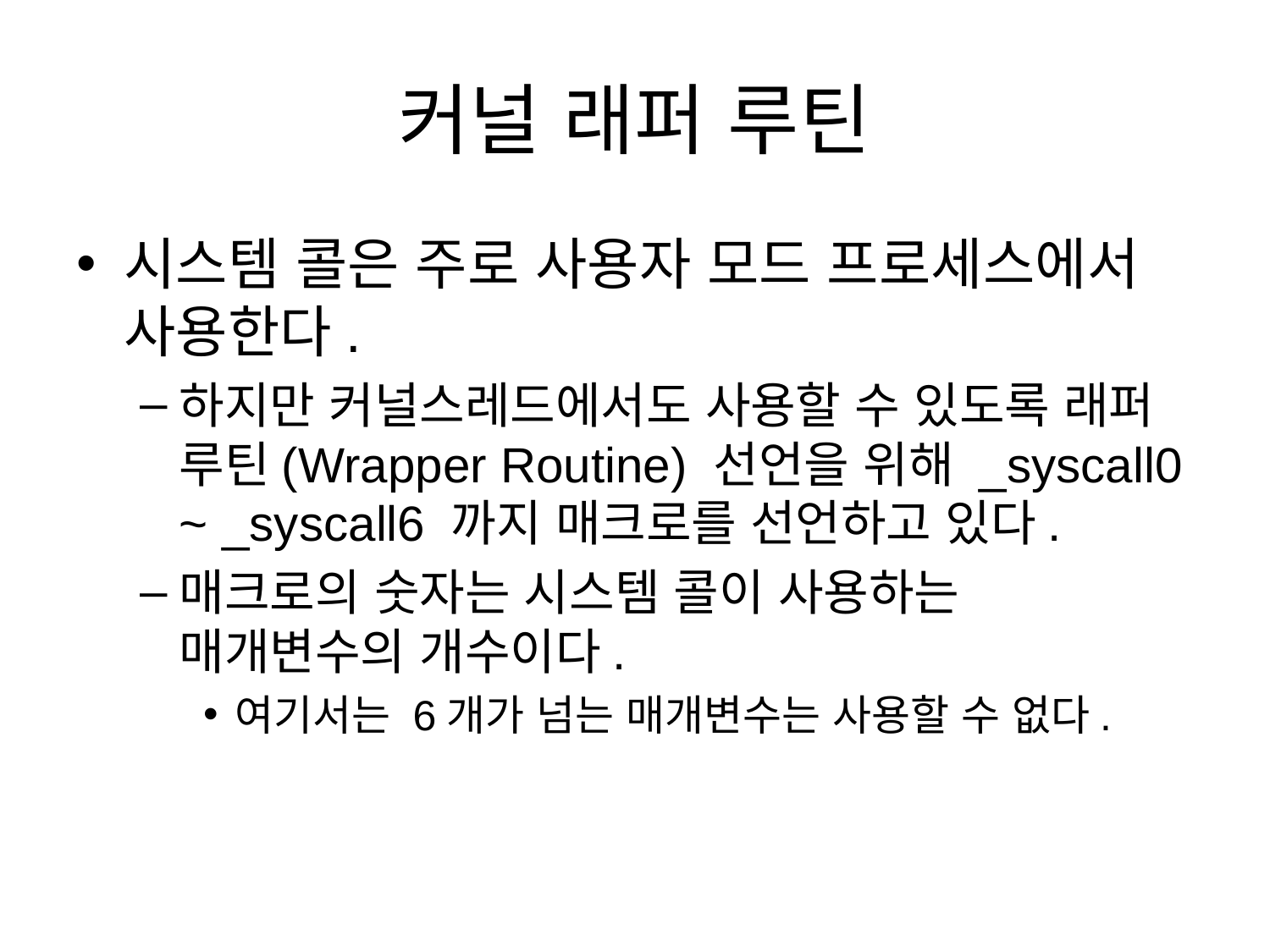

# 커널 래퍼 루틴
시스템 콜은 주로 사용자 모드 프로세스에서 사용한다.
하지만 커널스레드에서도 사용할 수 있도록 래퍼 루틴(Wrapper Routine) 선언을 위해 _syscall0 ~ _syscall6 까지 매크로를 선언하고 있다.
매크로의 숫자는 시스템 콜이 사용하는 매개변수의 개수이다.
여기서는 6개가 넘는 매개변수는 사용할 수 없다.